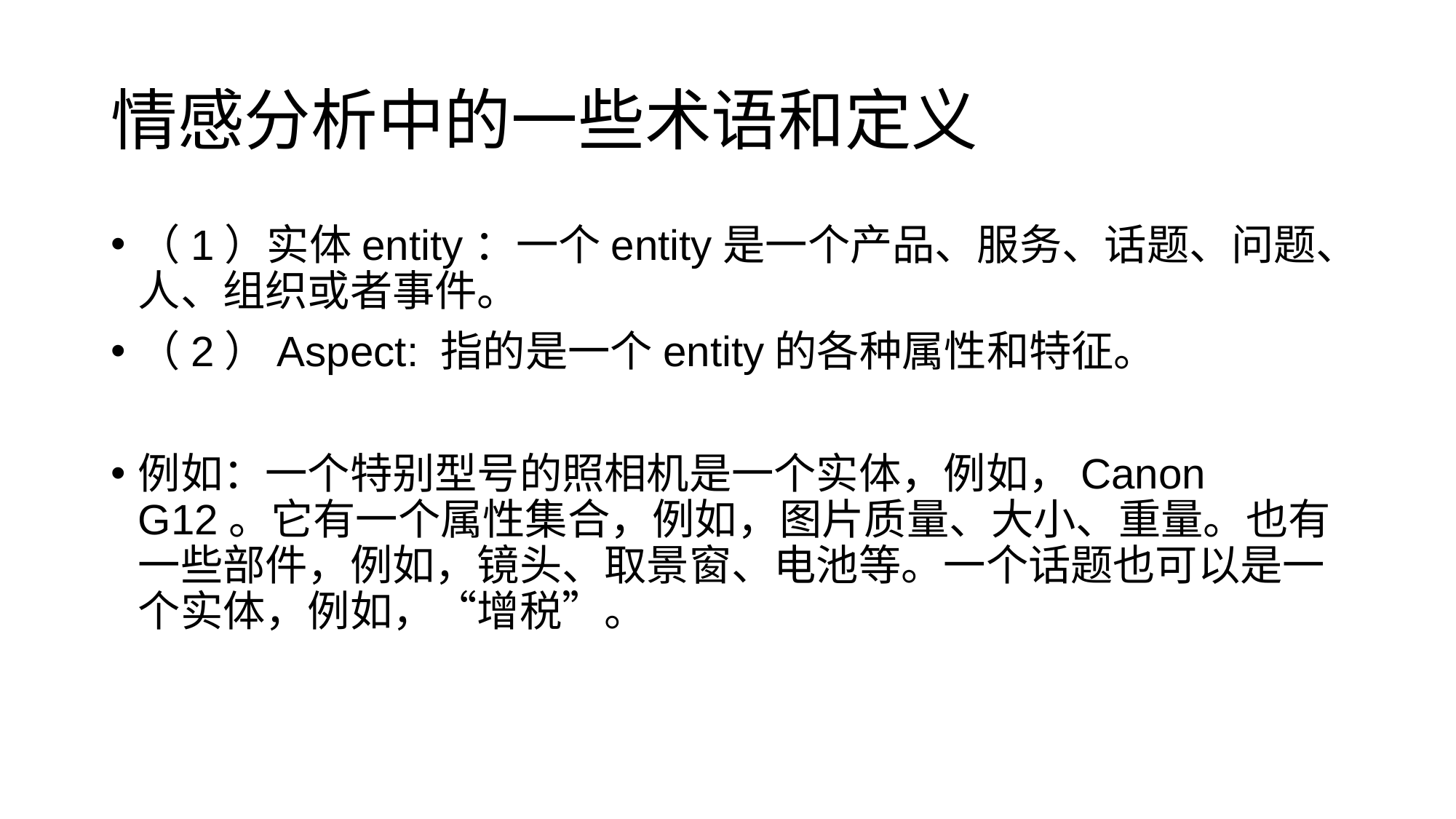

# 情感分析中的一些术语和定义
（1）实体entity：一个entity是一个产品、服务、话题、问题、人、组织或者事件。
（2）Aspect: 指的是一个entity的各种属性和特征。

例如：一个特别型号的照相机是一个实体，例如，Canon G12。它有一个属性集合，例如，图片质量、大小、重量。也有一些部件，例如，镜头、取景窗、电池等。一个话题也可以是一个实体，例如，“增税”。